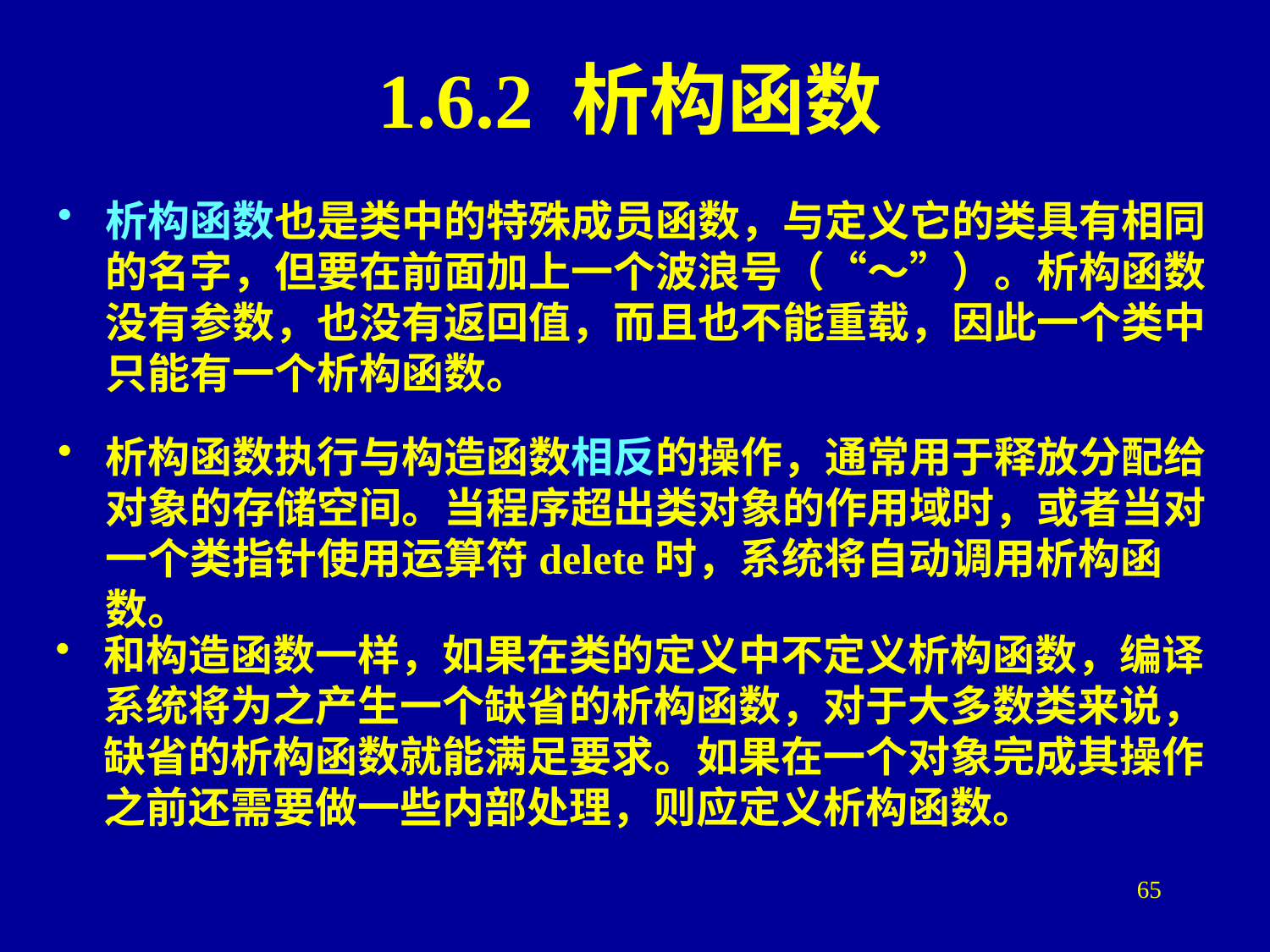

# 1.6.2 析构函数
析构函数也是类中的特殊成员函数，与定义它的类具有相同的名字，但要在前面加上一个波浪号（“～”）。析构函数没有参数，也没有返回值，而且也不能重载，因此一个类中只能有一个析构函数。
析构函数执行与构造函数相反的操作，通常用于释放分配给对象的存储空间。当程序超出类对象的作用域时，或者当对一个类指针使用运算符delete时，系统将自动调用析构函数。
和构造函数一样，如果在类的定义中不定义析构函数，编译系统将为之产生一个缺省的析构函数，对于大多数类来说，缺省的析构函数就能满足要求。如果在一个对象完成其操作之前还需要做一些内部处理，则应定义析构函数。
65